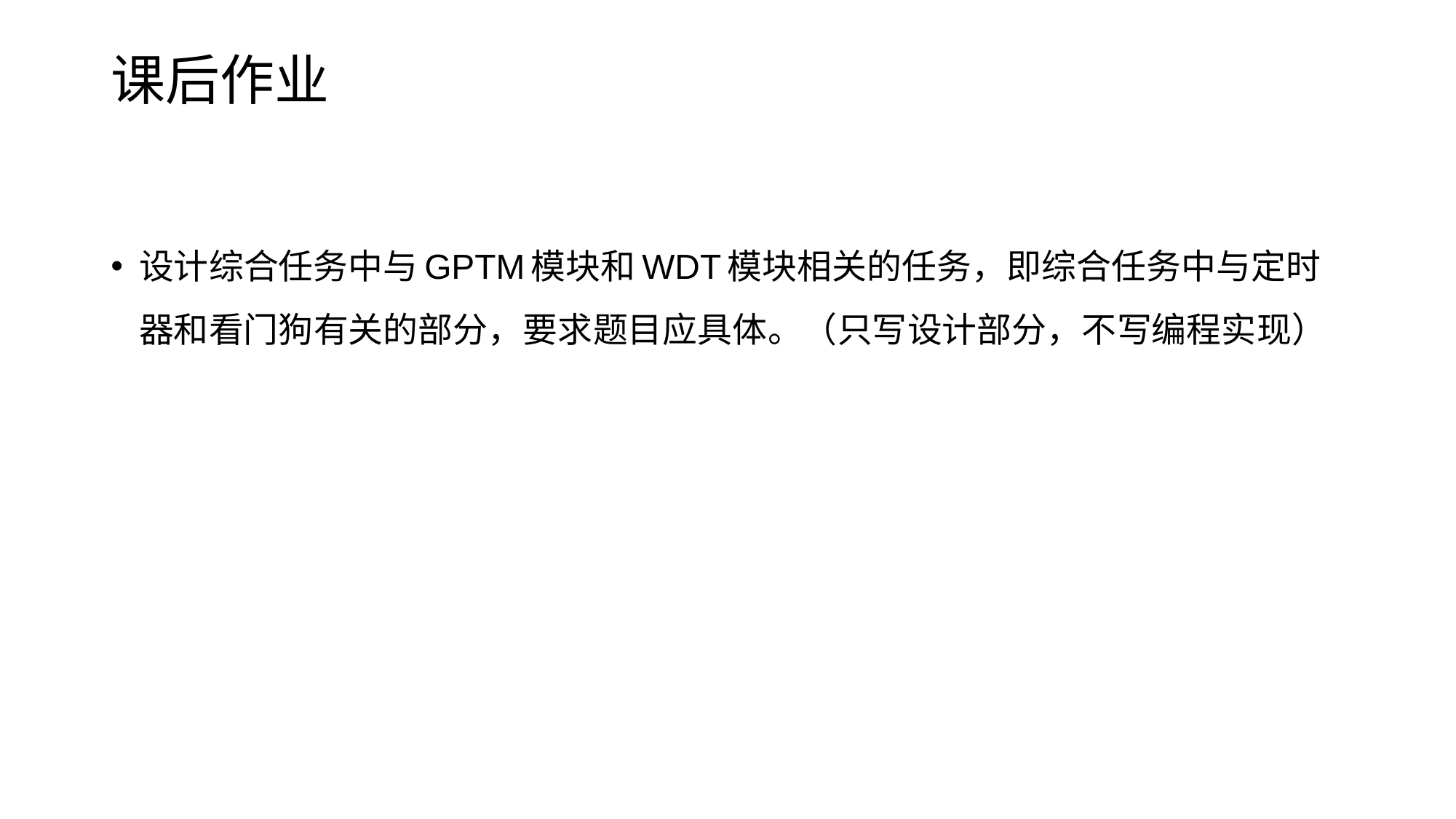

# 课后作业
设计综合任务中与GPTM模块和WDT模块相关的任务，即综合任务中与定时器和看门狗有关的部分，要求题目应具体。（只写设计部分，不写编程实现）